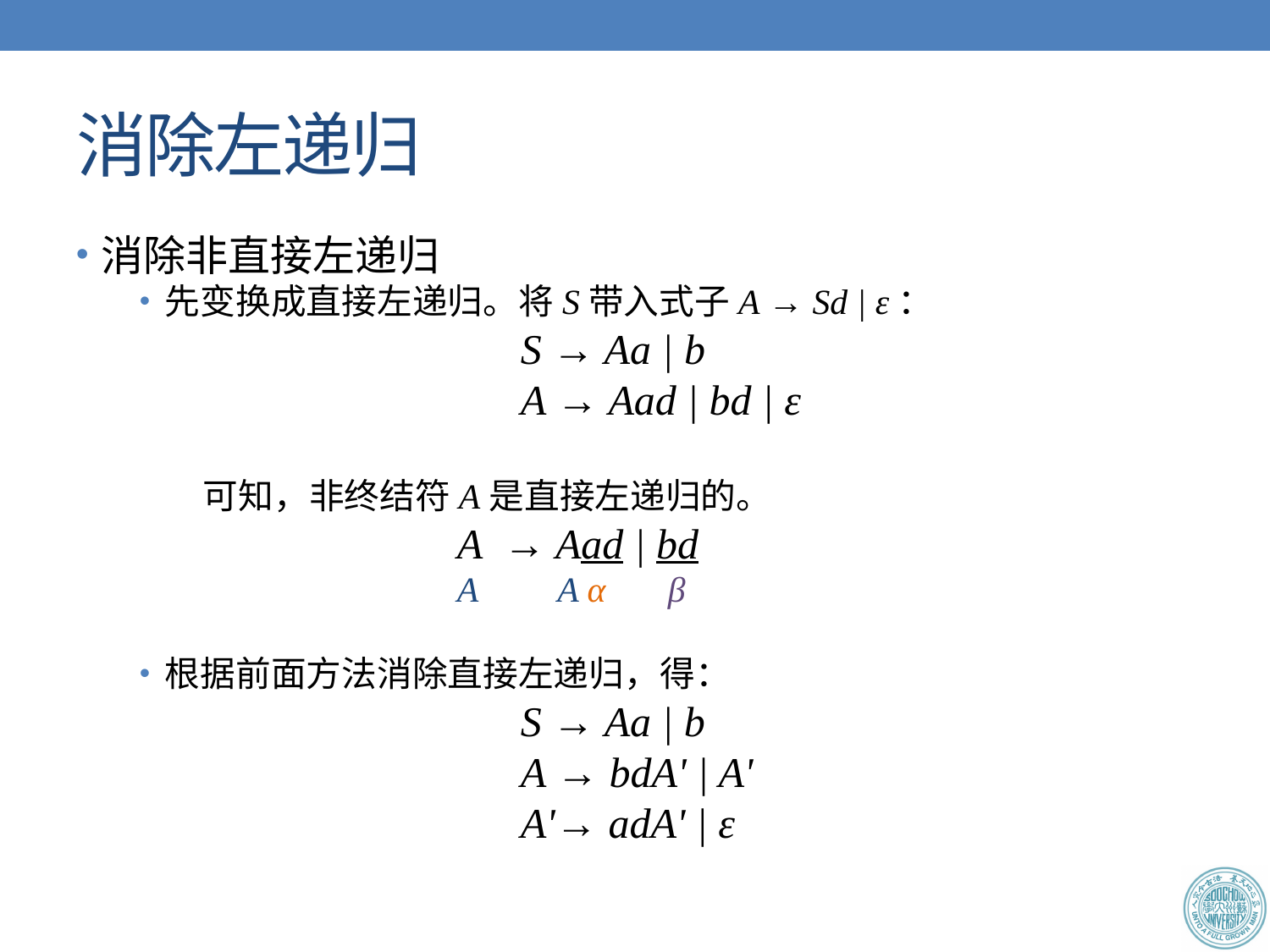

# 消除左递归
消除非直接左递归
先变换成直接左递归。将S带入式子A → Sd | ε：
		S → Aa | b
		A → Aad | bd | ε

可知，非终结符A是直接左递归的。
		A  → Aad | bd
			A         A α       β

根据前面方法消除直接左递归，得：
		S → Aa | b
		A → bdA' | A'
		A'→ adA' | ε